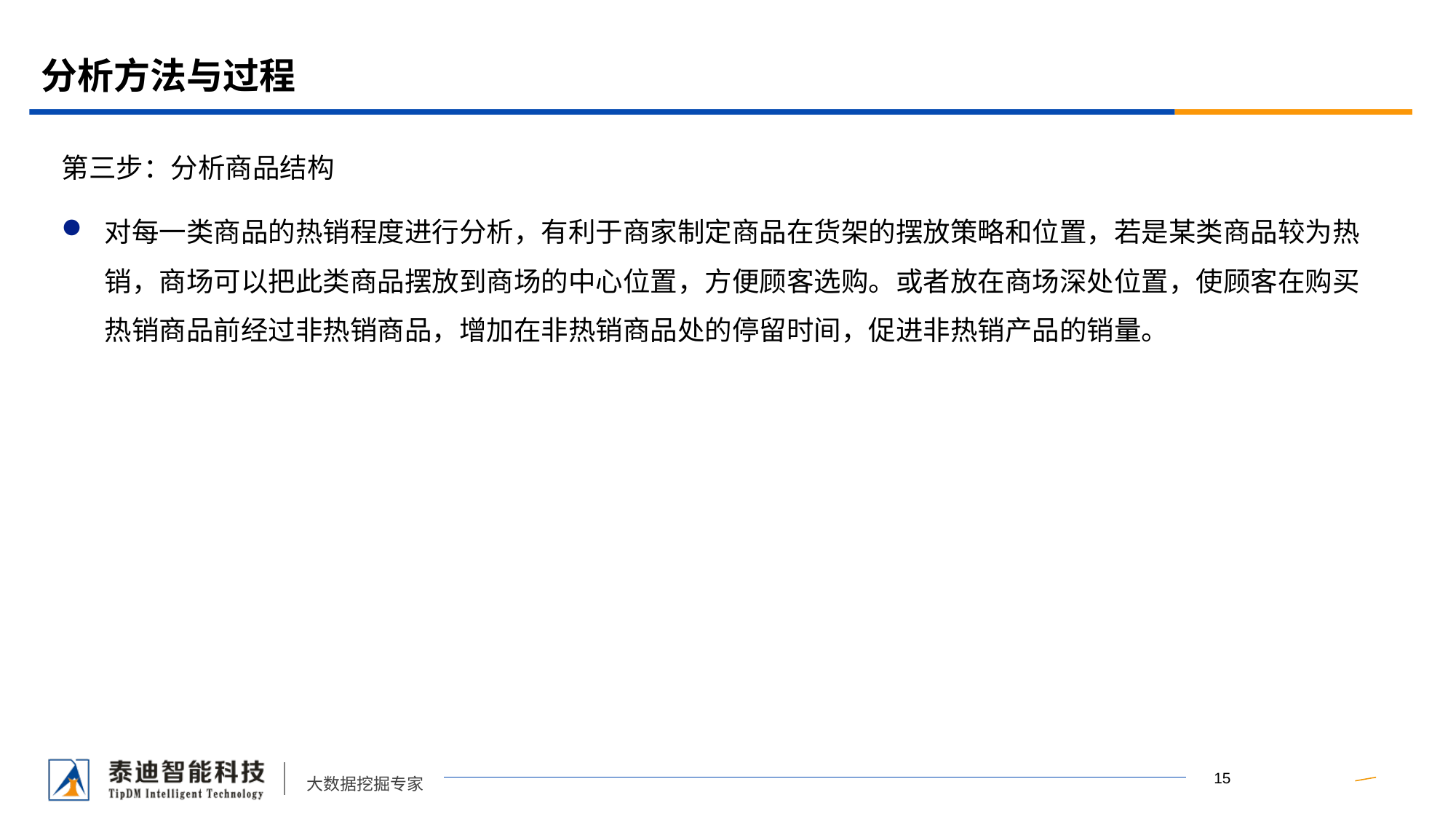

# 分析方法与过程
第三步：分析商品结构
对每一类商品的热销程度进行分析，有利于商家制定商品在货架的摆放策略和位置，若是某类商品较为热销，商场可以把此类商品摆放到商场的中心位置，方便顾客选购。或者放在商场深处位置，使顾客在购买热销商品前经过非热销商品，增加在非热销商品处的停留时间，促进非热销产品的销量。